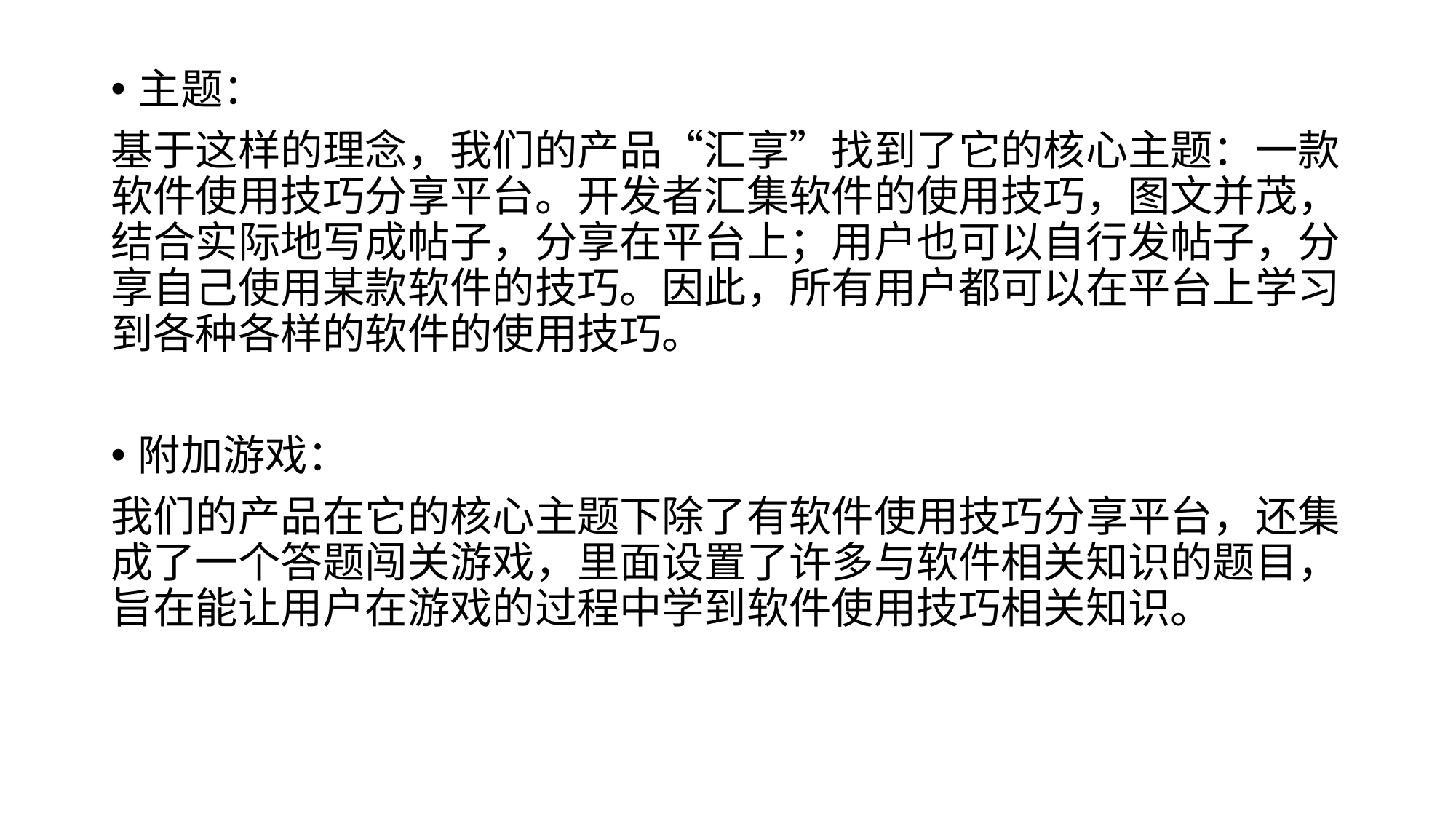

主题：
基于这样的理念，我们的产品“汇享”找到了它的核心主题：一款软件使用技巧分享平台。开发者汇集软件的使用技巧，图文并茂，结合实际地写成帖子，分享在平台上；用户也可以自行发帖子，分享自己使用某款软件的技巧。因此，所有用户都可以在平台上学习到各种各样的软件的使用技巧。

附加游戏：
我们的产品在它的核心主题下除了有软件使用技巧分享平台，还集成了一个答题闯关游戏，里面设置了许多与软件相关知识的题目，旨在能让用户在游戏的过程中学到软件使用技巧相关知识。